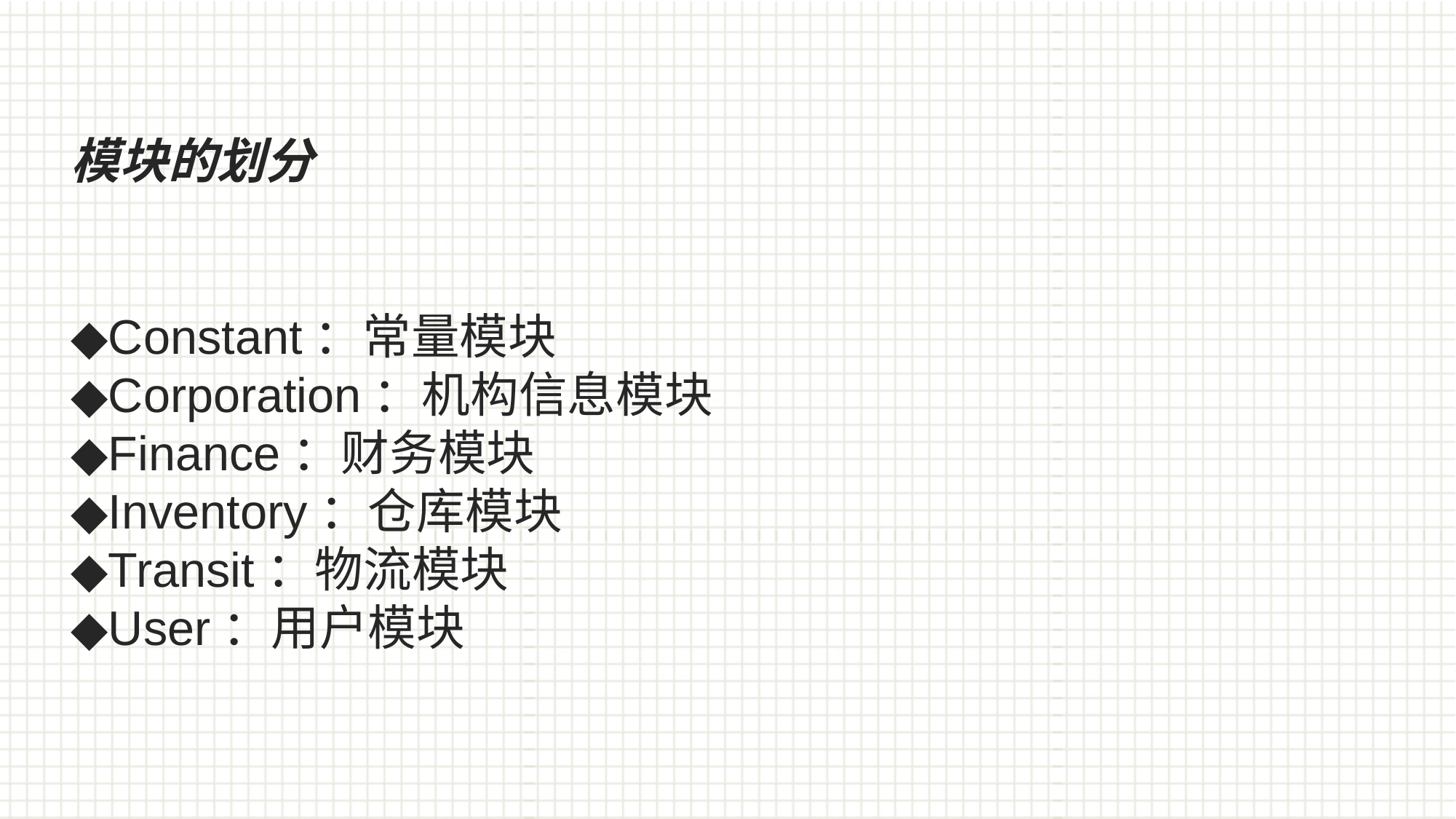

模块的划分
◆Constant：常量模块
◆Corporation：机构信息模块
◆Finance：财务模块
◆Inventory：仓库模块
◆Transit：物流模块
◆User：用户模块